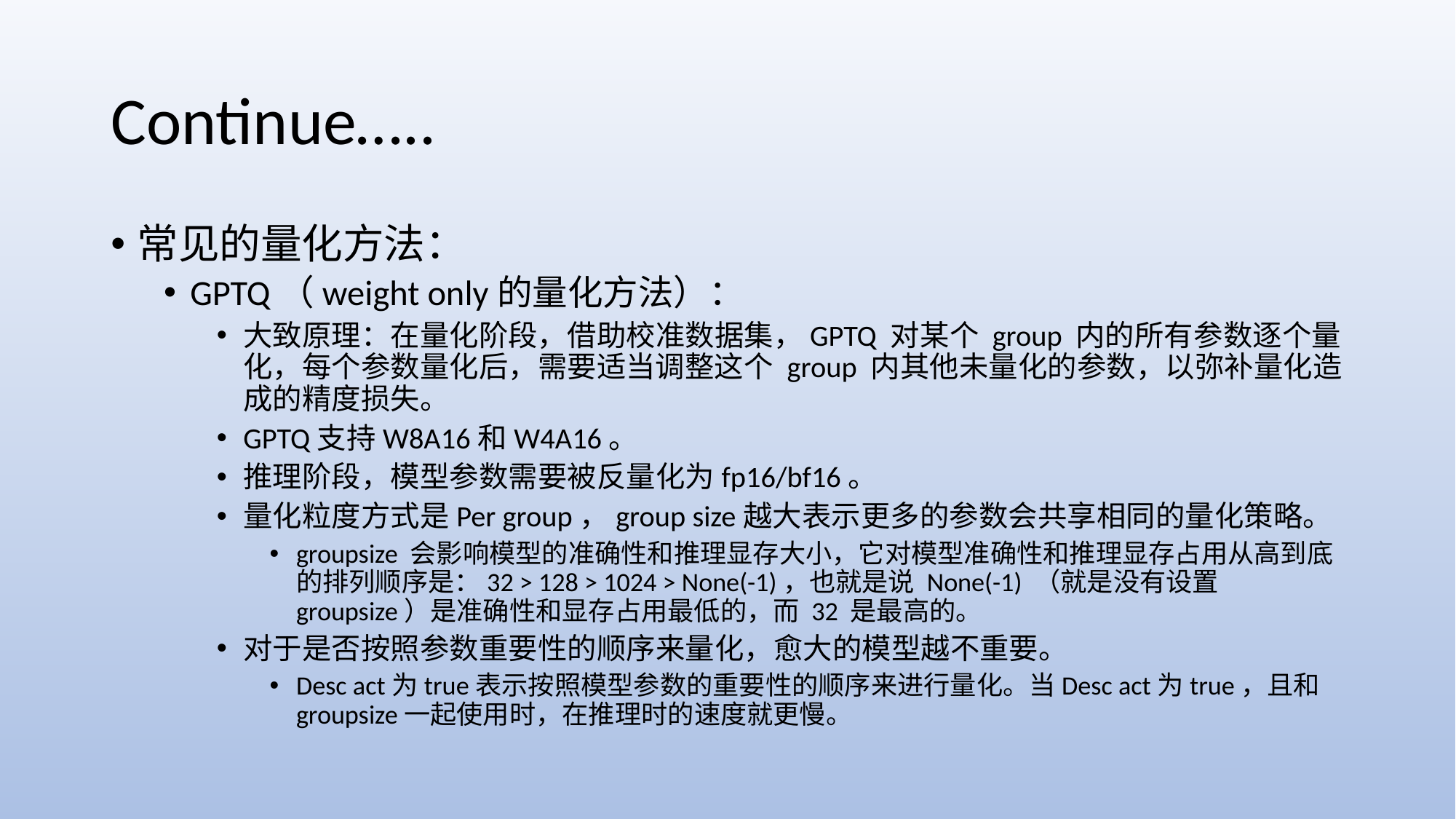

# Continue…..
常见的量化方法：
GPTQ（weight only的量化方法）：
大致原理：在量化阶段，借助校准数据集，GPTQ 对某个 group 内的所有参数逐个量化，每个参数量化后，需要适当调整这个 group 内其他未量化的参数，以弥补量化造成的精度损失。
GPTQ支持W8A16和W4A16。
推理阶段，模型参数需要被反量化为fp16/bf16。
量化粒度方式是Per group，group size越大表示更多的参数会共享相同的量化策略。
groupsize 会影响模型的准确性和推理显存大小，它对模型准确性和推理显存占用从高到底的排列顺序是：32 > 128 > 1024 > None(-1)，也就是说 None(-1) （就是没有设置groupsize）是准确性和显存占用最低的，而 32 是最高的。
对于是否按照参数重要性的顺序来量化，愈大的模型越不重要。
Desc act为true表示按照模型参数的重要性的顺序来进行量化。当Desc act为true，且和groupsize一起使用时，在推理时的速度就更慢。